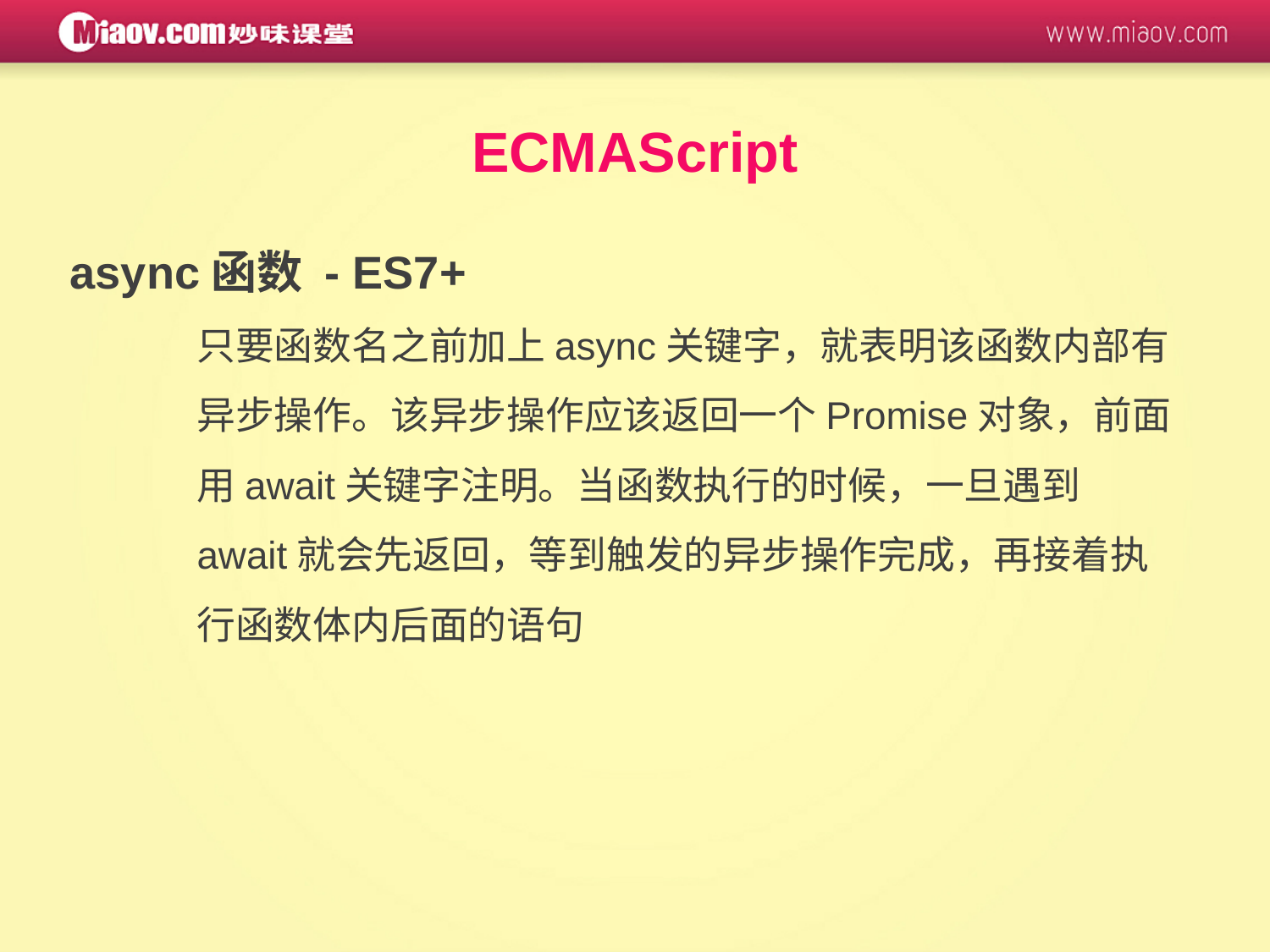

ECMAScript
async函数 - ES7+
只要函数名之前加上async关键字，就表明该函数内部有异步操作。该异步操作应该返回一个Promise对象，前面用await关键字注明。当函数执行的时候，一旦遇到await就会先返回，等到触发的异步操作完成，再接着执行函数体内后面的语句